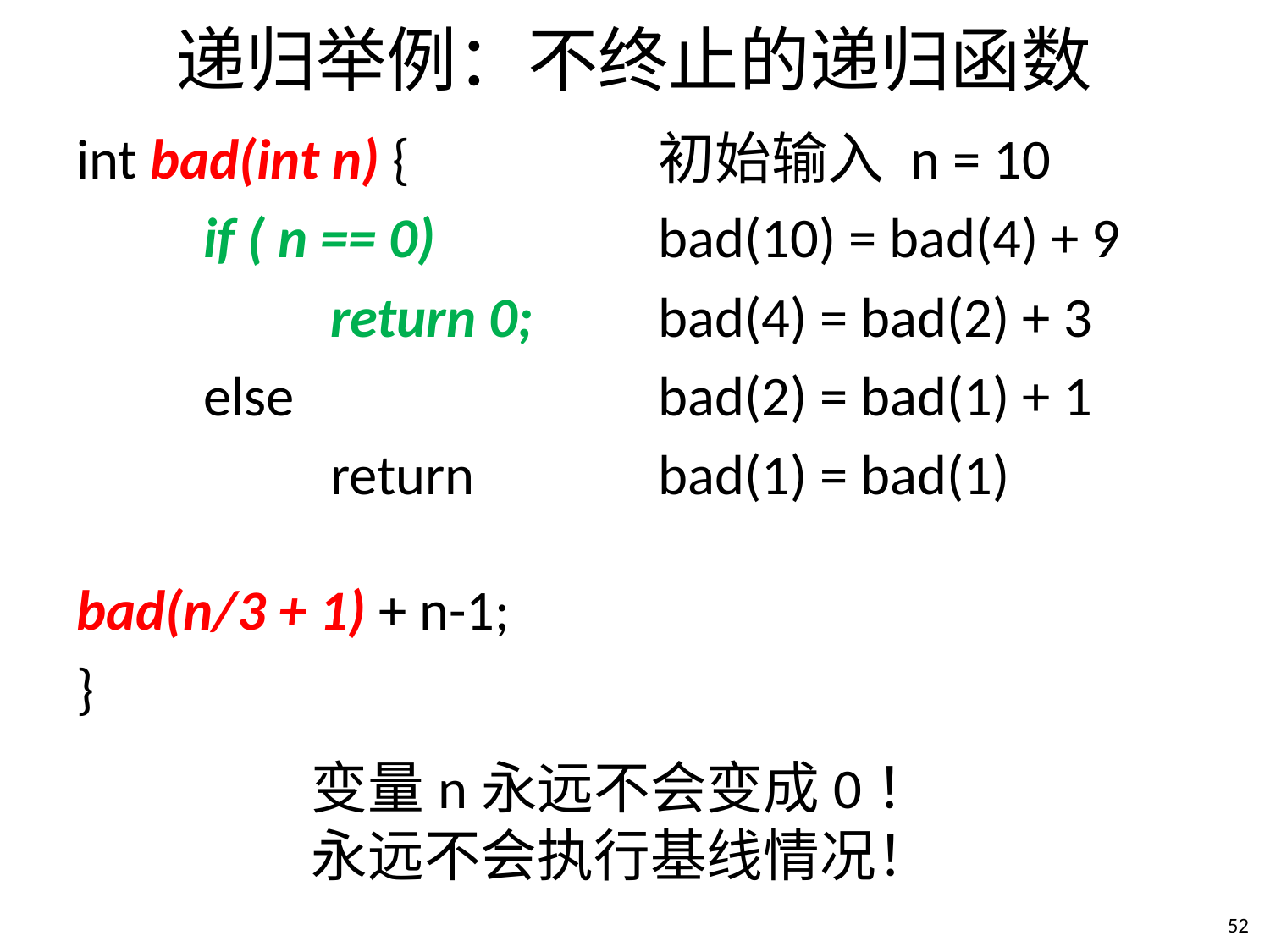

# 递归举例：不终止的递归函数
int bad(int n) {
	if ( n == 0)
		return 0;
	else
		return 					bad(n/3 + 1) + n-1;
}

初始输入 n = 10
bad(10) = bad(4) + 9
bad(4) = bad(2) + 3
bad(2) = bad(1) + 1
bad(1) = bad(1)

变量n永远不会变成0！
永远不会执行基线情况！
52